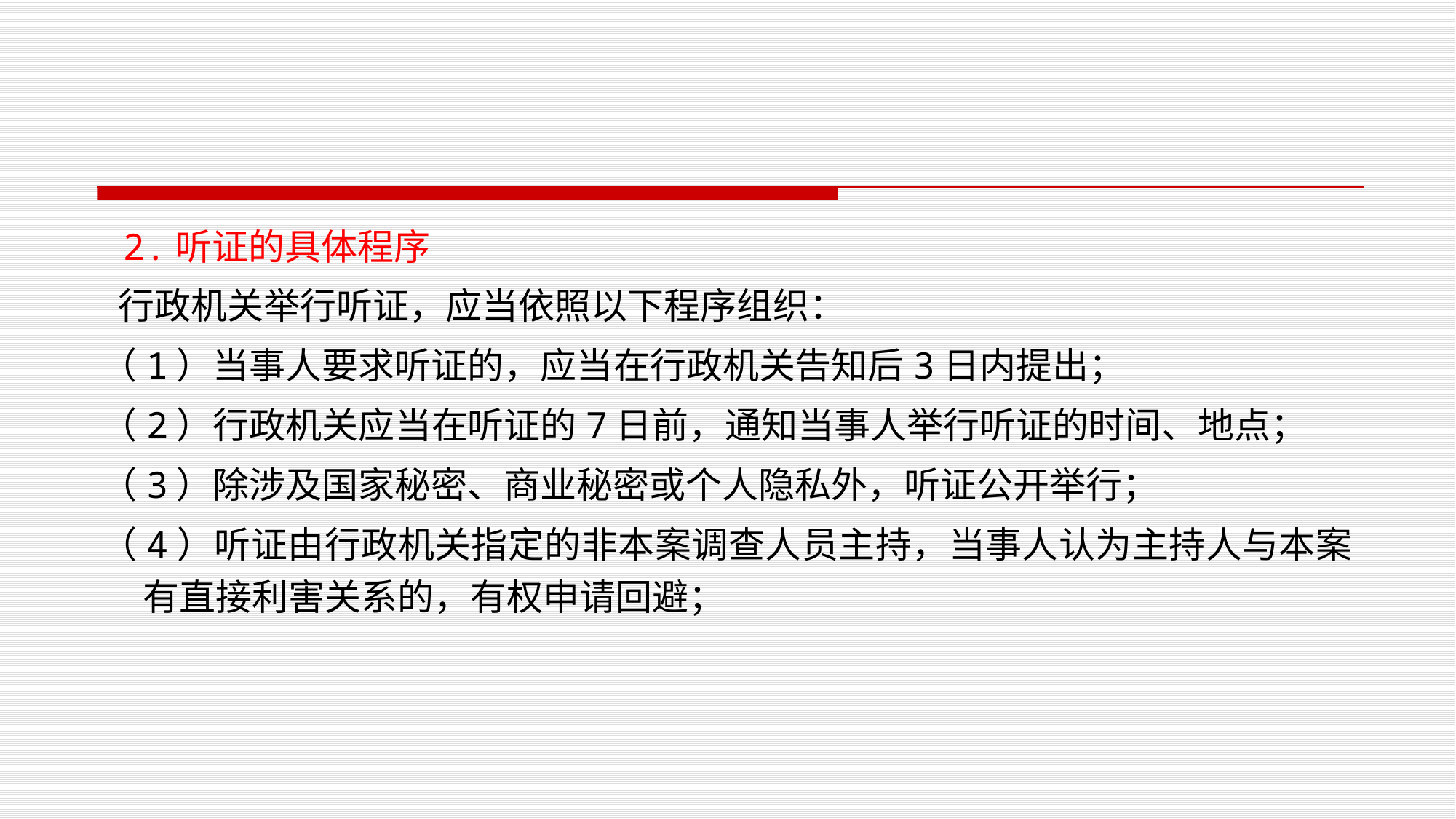

#
 2.听证的具体程序
 行政机关举行听证，应当依照以下程序组织：
（1）当事人要求听证的，应当在行政机关告知后3日内提出；
（2）行政机关应当在听证的7日前，通知当事人举行听证的时间、地点；
（3）除涉及国家秘密、商业秘密或个人隐私外，听证公开举行；
（4）听证由行政机关指定的非本案调查人员主持，当事人认为主持人与本案有直接利害关系的，有权申请回避；